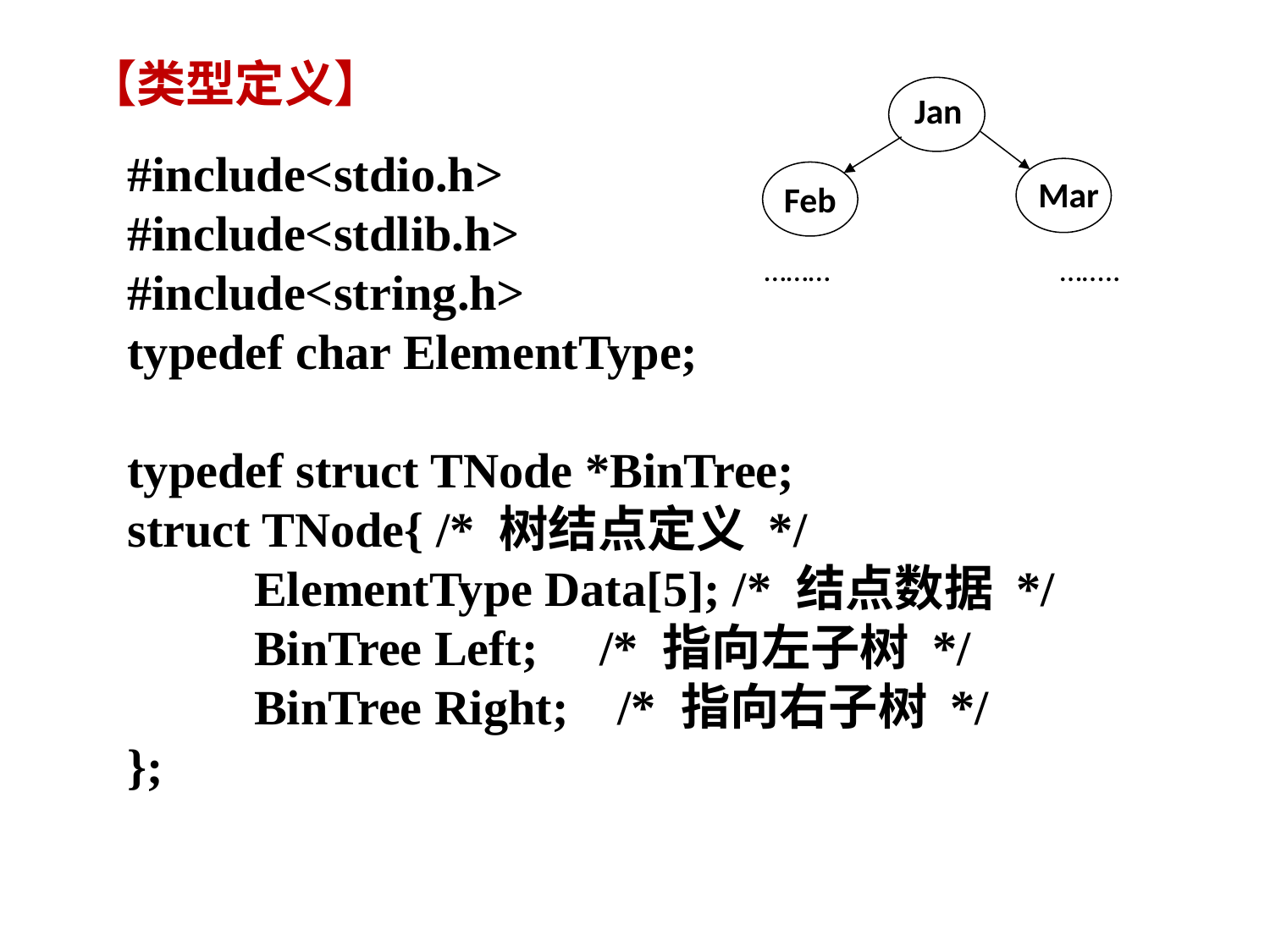

【类型定义】

Jan

Mar

Feb
………                                ……..
#include<stdio.h>
#include<stdlib.h>
#include<string.h>
typedef char ElementType;

typedef struct TNode *BinTree;
struct TNode{ /* 树结点定义 */
	ElementType Data[5]; /* 结点数据 */
	BinTree Left;     /* 指向左子树 */
	BinTree Right;    /* 指向右子树 */
};